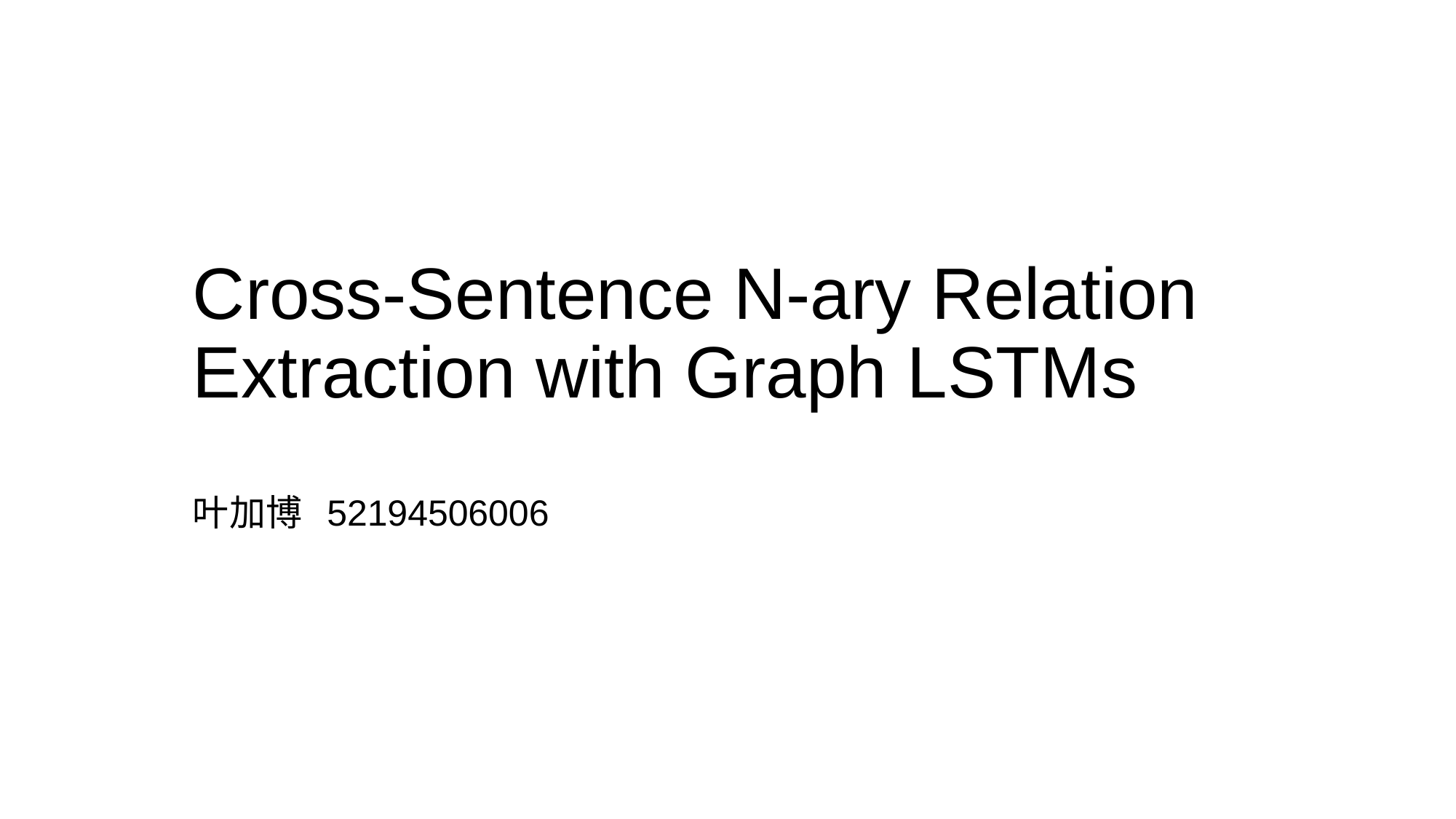

# Cross-Sentence N-ary Relation Extraction with Graph LSTMs

叶加博  52194506006